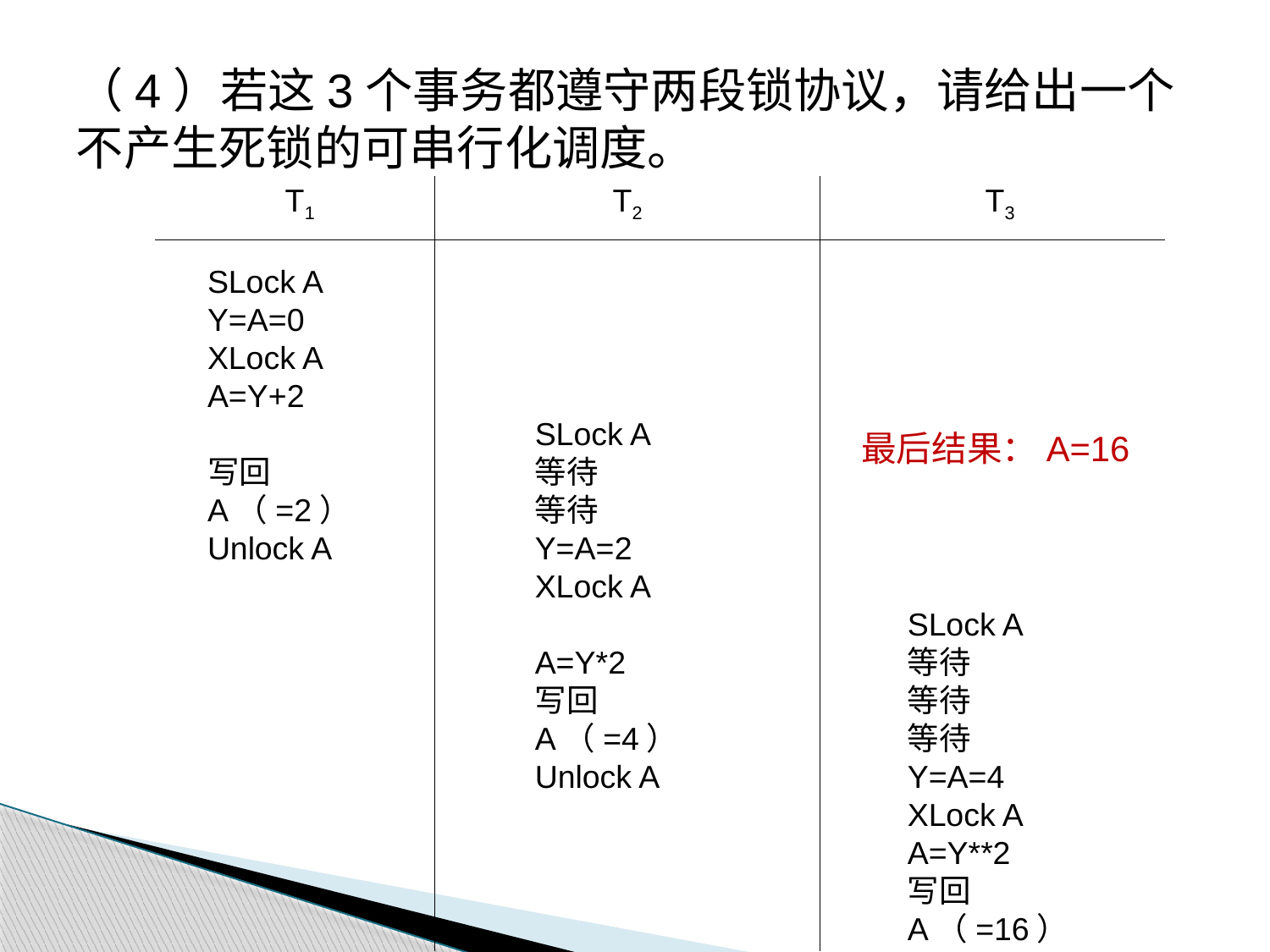

# （4）若这3个事务都遵守两段锁协议，请给出一个不产生死锁的可串行化调度。
T1

SLock A
Y=A=0
XLock A
A=Y+2

写回A（=2）
Unlock A
T2

SLock A
等待
等待
Y=A=2
XLock A

A=Y*2
写回A（=4）
Unlock A
T3

SLock A
等待
等待
等待
Y=A=4
XLock A
A=Y**2
写回A（=16）
Unlock A
最后结果：A=16